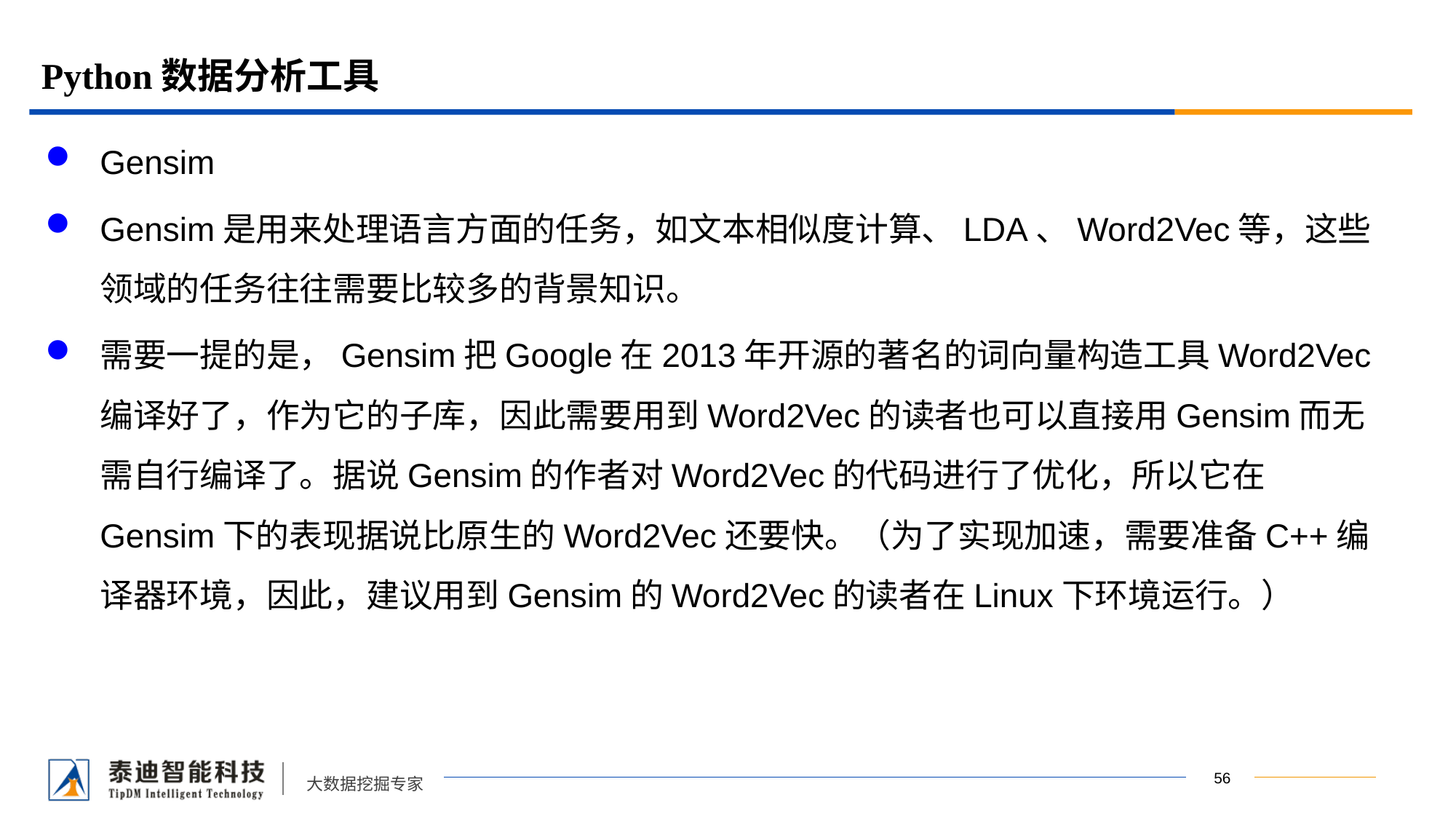

# Python数据分析工具
Gensim
Gensim是用来处理语言方面的任务，如文本相似度计算、LDA、Word2Vec等，这些领域的任务往往需要比较多的背景知识。
需要一提的是，Gensim把Google在2013年开源的著名的词向量构造工具Word2Vec编译好了，作为它的子库，因此需要用到Word2Vec的读者也可以直接用Gensim而无需自行编译了。据说Gensim的作者对Word2Vec的代码进行了优化，所以它在Gensim下的表现据说比原生的Word2Vec还要快。（为了实现加速，需要准备C++编译器环境，因此，建议用到Gensim的Word2Vec的读者在Linux下环境运行。）